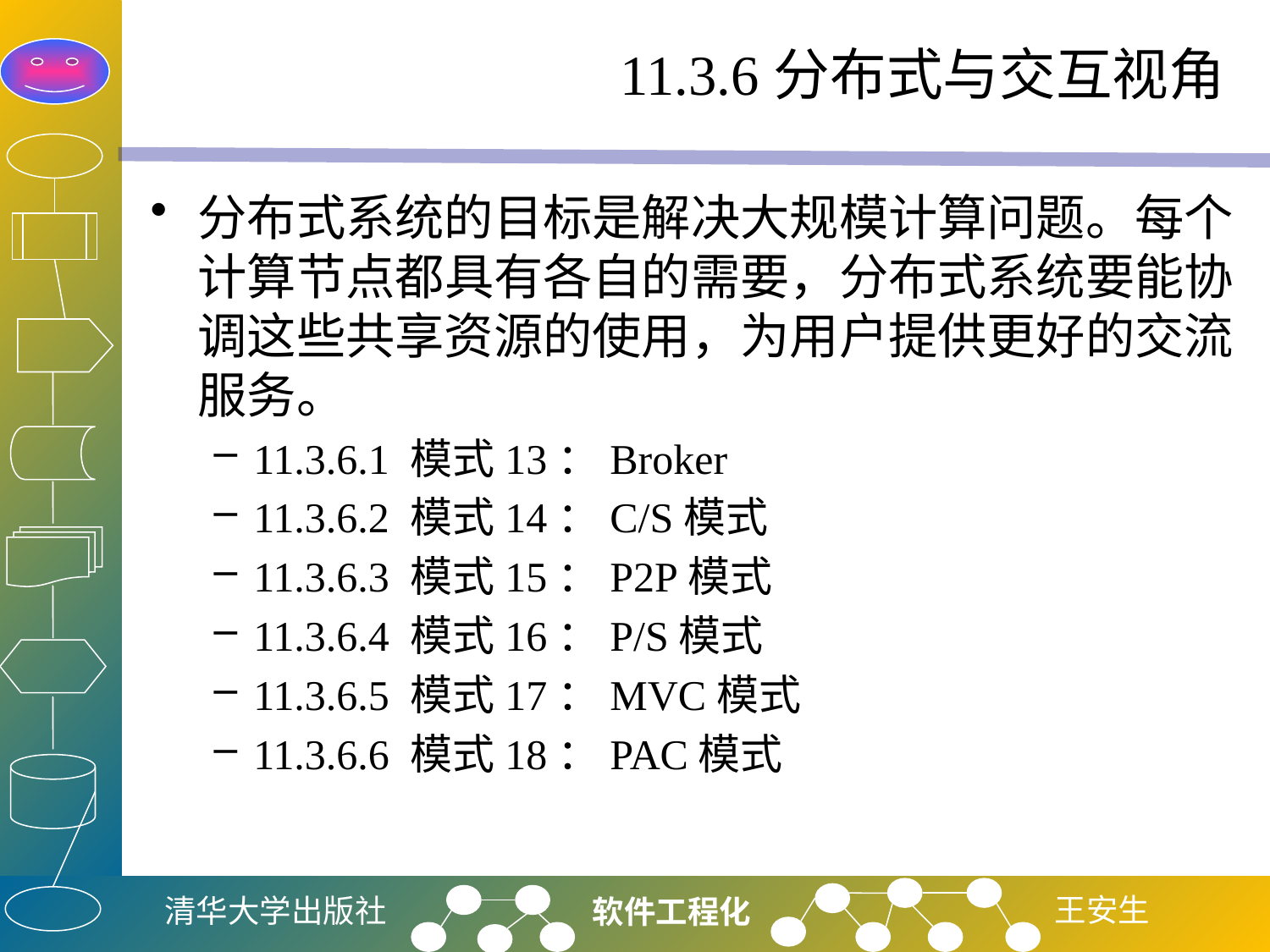

# 11.3.6分布式与交互视角
分布式系统的目标是解决大规模计算问题。每个计算节点都具有各自的需要，分布式系统要能协调这些共享资源的使用，为用户提供更好的交流服务。
11.3.6.1 模式13：Broker
11.3.6.2 模式14：C/S模式
11.3.6.3 模式15：P2P模式
11.3.6.4 模式16：P/S模式
11.3.6.5 模式17：MVC模式
11.3.6.6 模式18：PAC模式